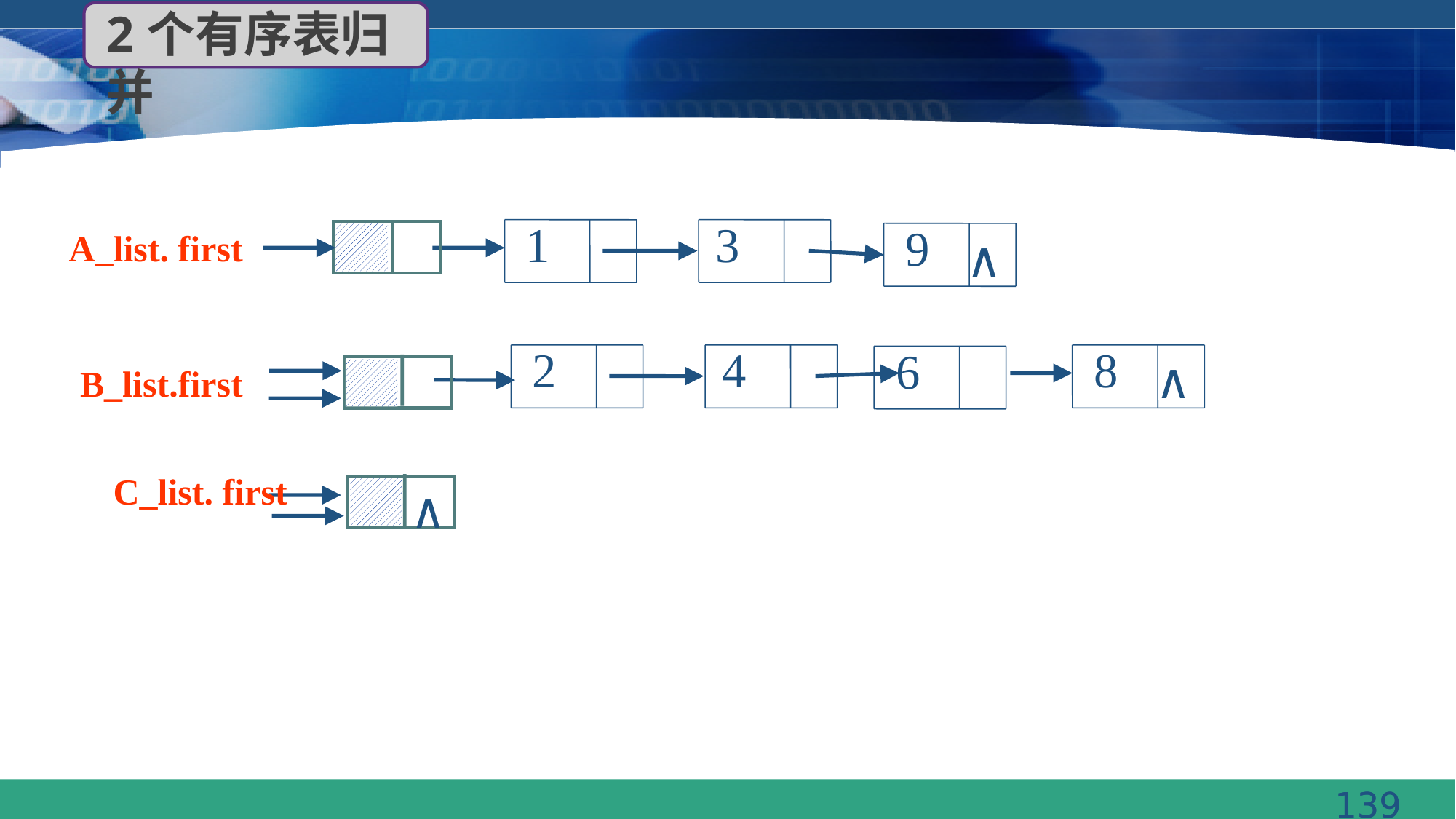

2个有序表归并

1
3
9
A_list. first

∧

2
4
8
6

∧

B_list.first

first
C_list. first
∧